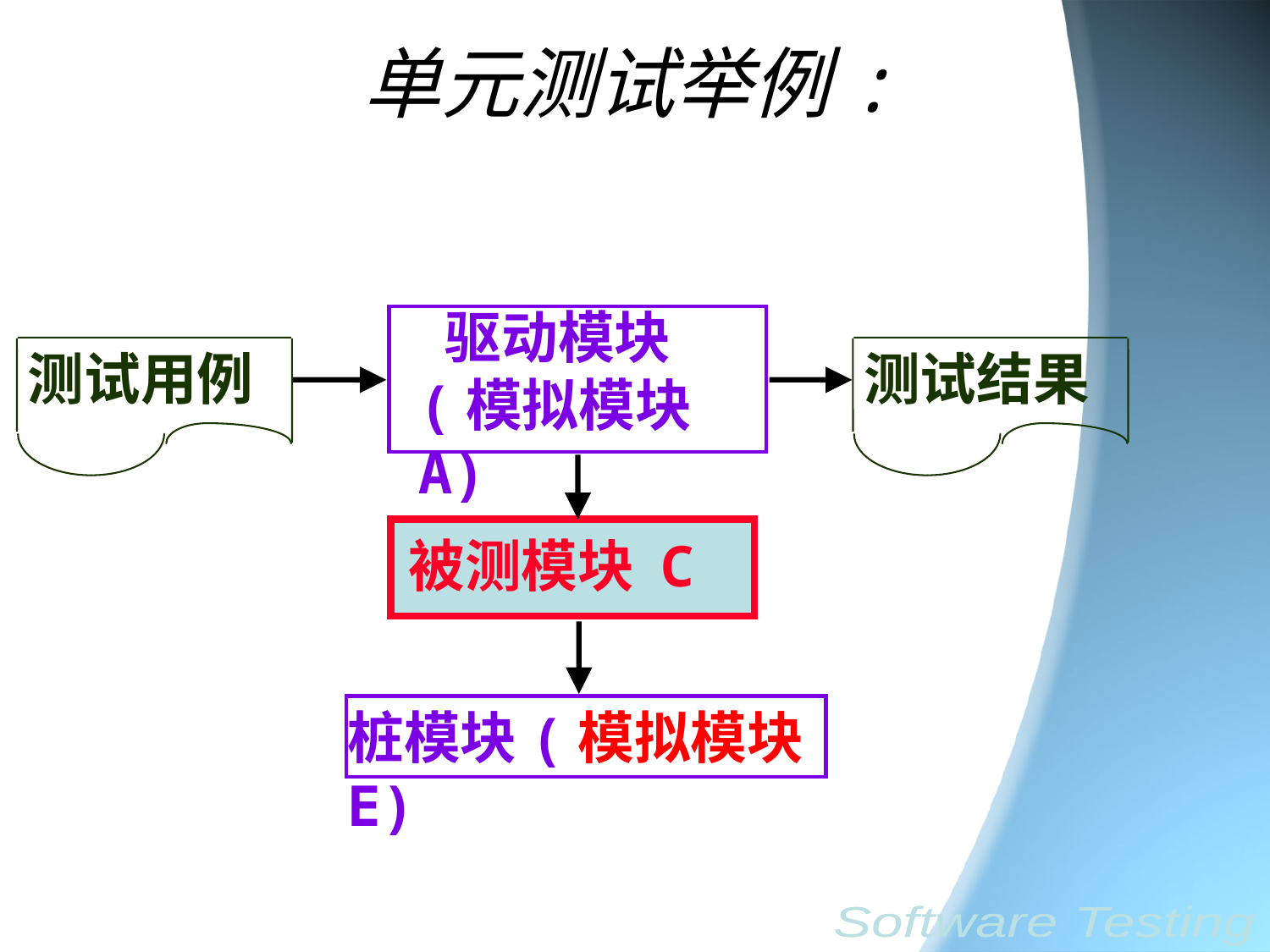

单元测试举例:
 驱动模块
(模拟模块A)

测试用例

测试结果

被测模块 C

桩模块(模拟模块E)